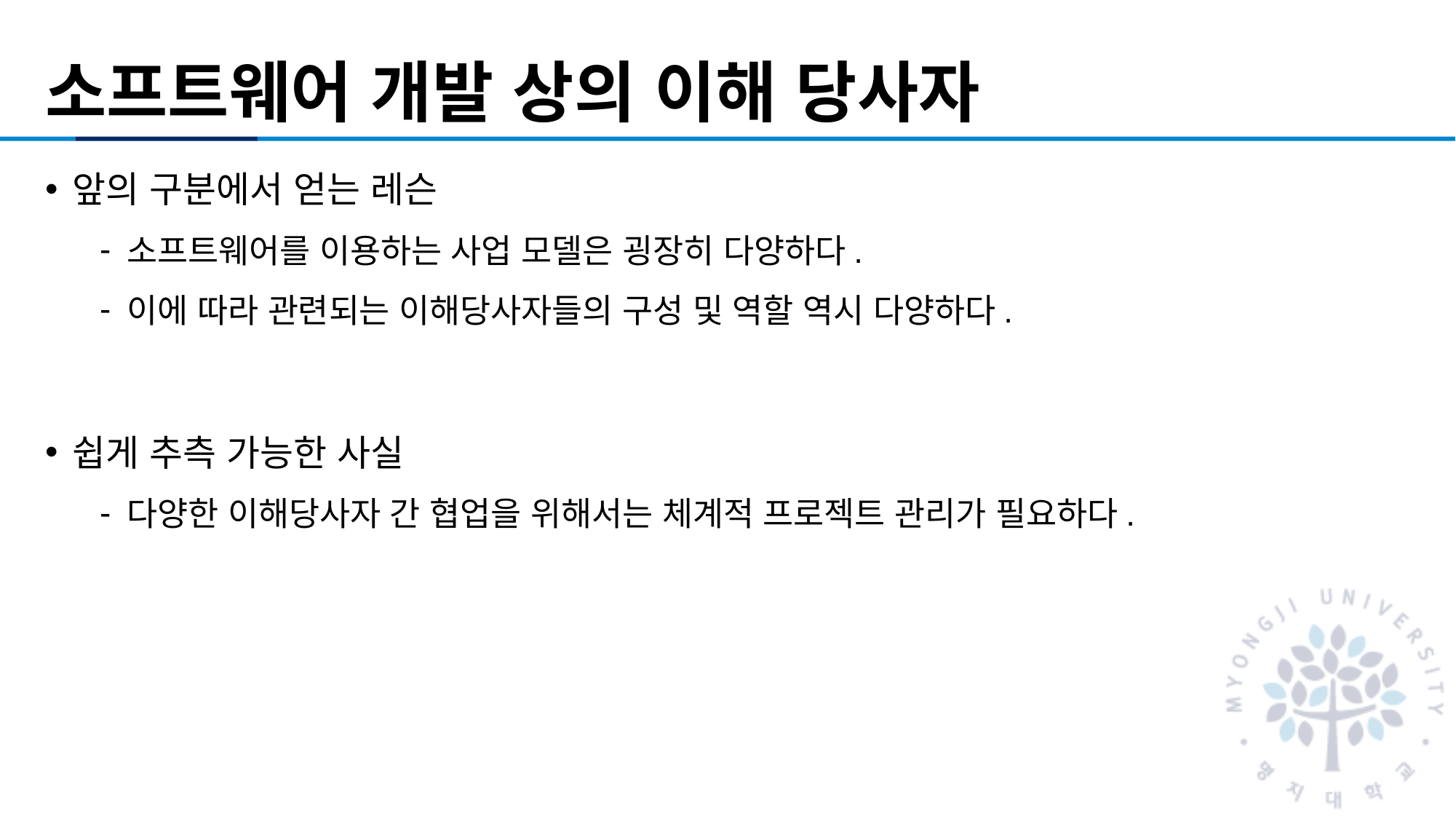

# 소프트웨어 개발 상의 이해 당사자
앞의 구분에서 얻는 레슨
소프트웨어를 이용하는 사업 모델은 굉장히 다양하다.
이에 따라 관련되는 이해당사자들의 구성 및 역할 역시 다양하다.

쉽게 추측 가능한 사실
다양한 이해당사자 간 협업을 위해서는 체계적 프로젝트 관리가 필요하다.